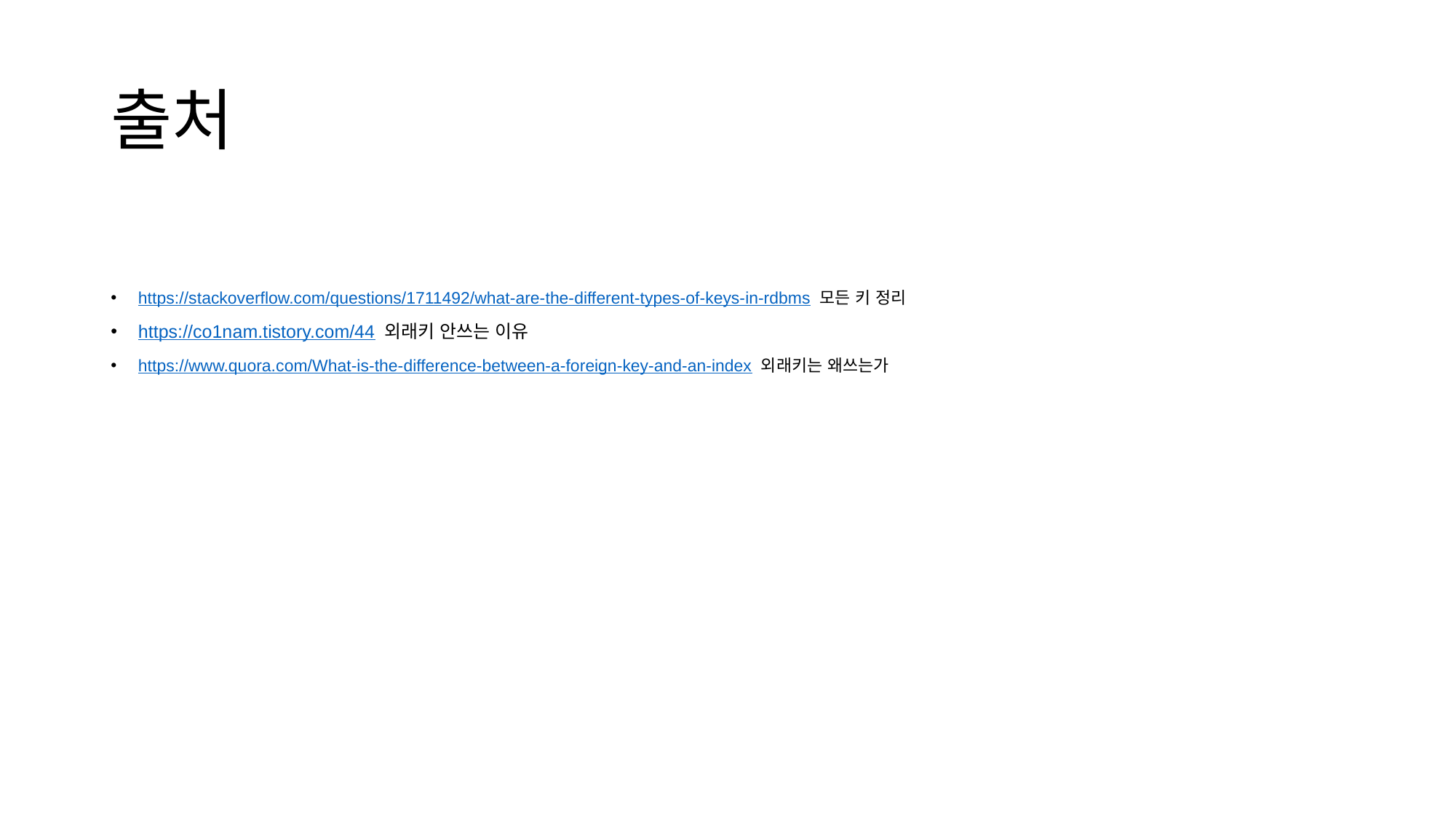

# 출처

https://stackoverflow.com/questions/1711492/what-are-the-different-types-of-keys-in-rdbms 모든 키 정리
https://co1nam.tistory.com/44 외래키 안쓰는 이유
https://www.quora.com/What-is-the-difference-between-a-foreign-key-and-an-index 외래키는 왜쓰는가